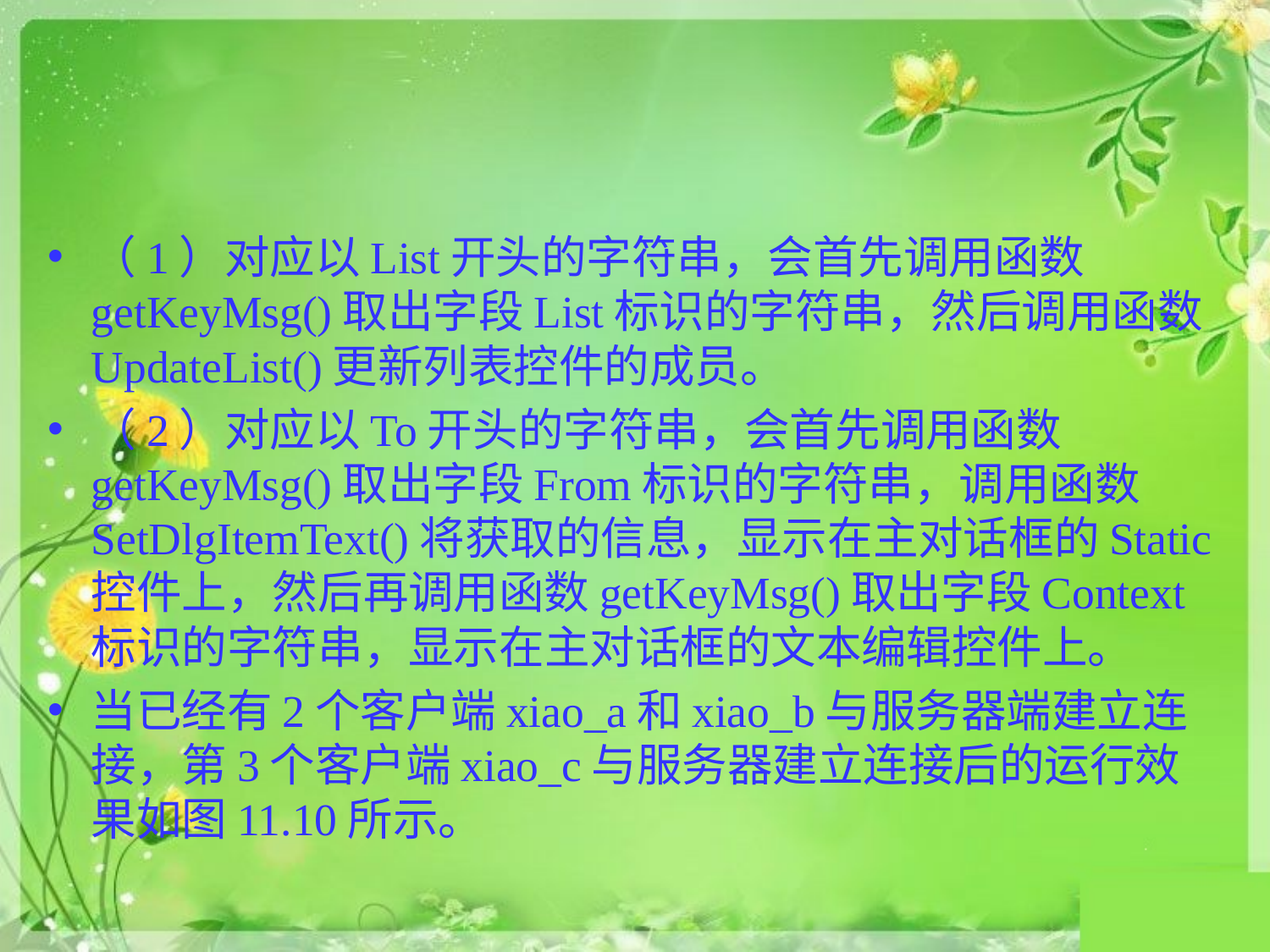

#
（1）对应以List开头的字符串，会首先调用函数getKeyMsg()取出字段List标识的字符串，然后调用函数UpdateList()更新列表控件的成员。
（2）对应以To开头的字符串，会首先调用函数getKeyMsg()取出字段From标识的字符串，调用函数SetDlgItemText()将获取的信息，显示在主对话框的Static控件上，然后再调用函数getKeyMsg()取出字段Context标识的字符串，显示在主对话框的文本编辑控件上。
当已经有2个客户端xiao_a和xiao_b与服务器端建立连接，第3个客户端xiao_c与服务器建立连接后的运行效果如图11.10所示。